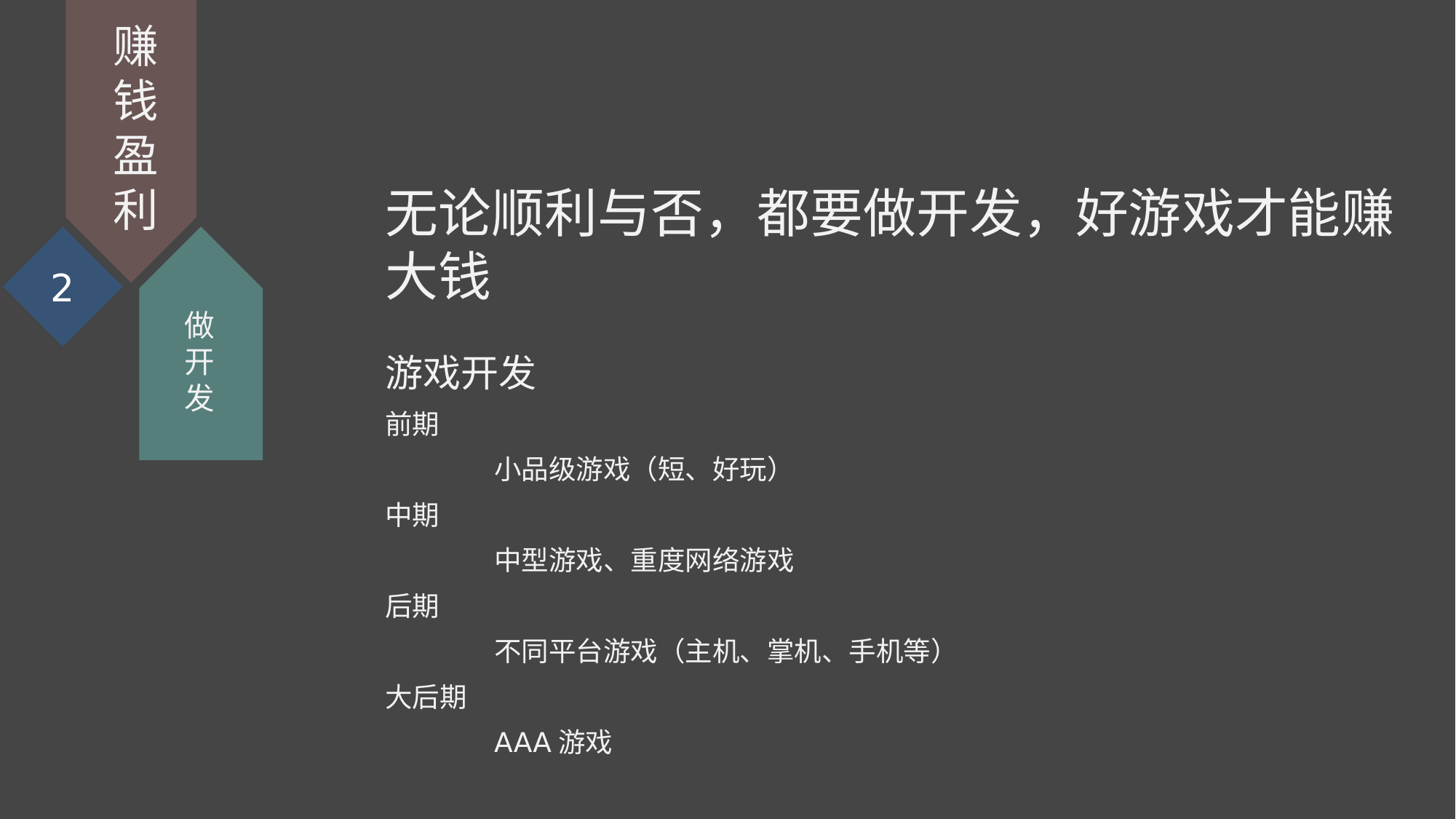

赚钱盈利

无论顺利与否，都要做开发，好游戏才能赚大钱
2

做开发
游戏开发
前期
	小品级游戏（短、好玩）
中期
	中型游戏、重度网络游戏
后期
	不同平台游戏（主机、掌机、手机等）
大后期
	AAA游戏